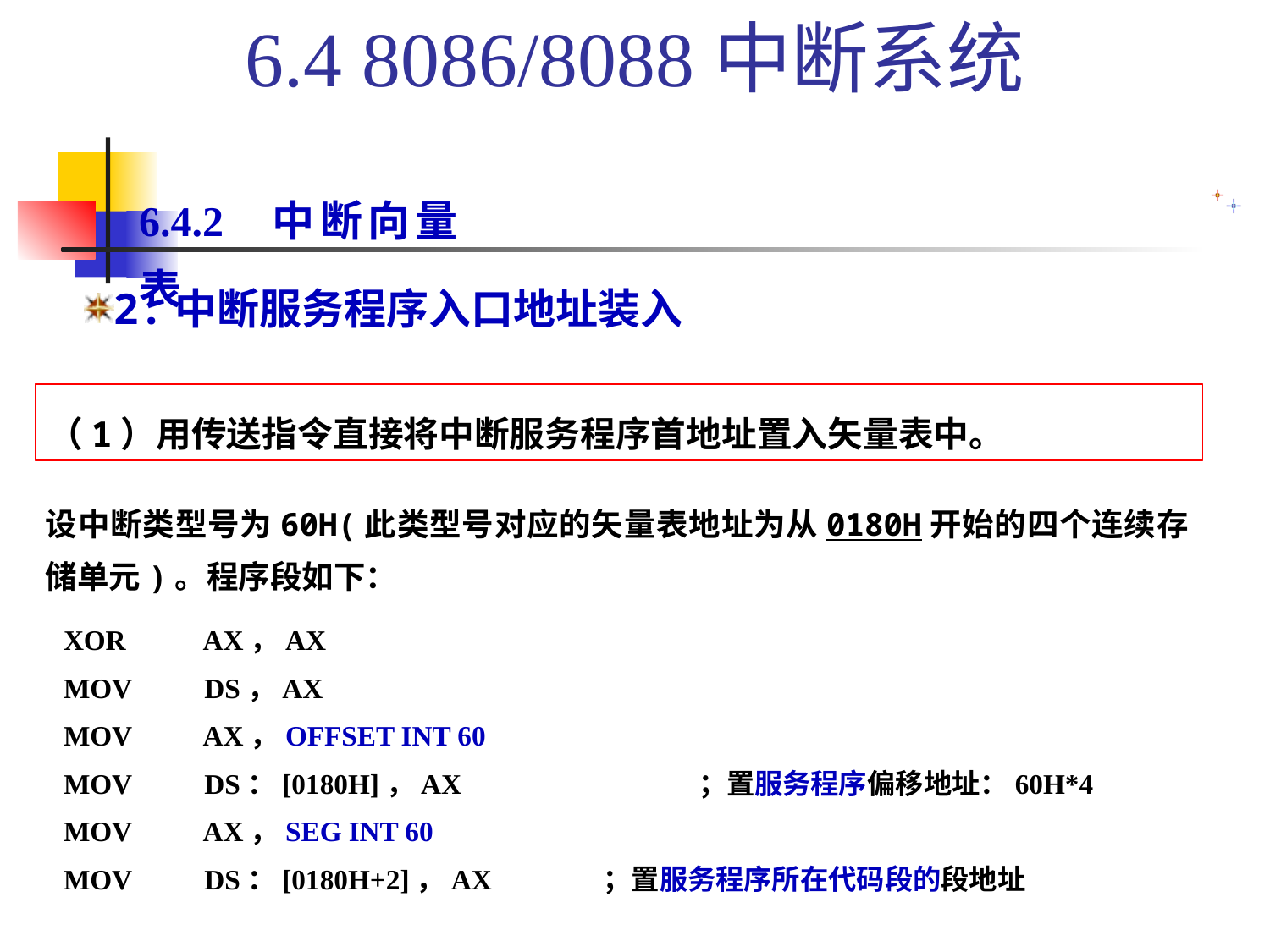

6.4 8086/8088中断系统
6.4.2  中断向量表
2.中断服务程序入口地址装入
（1）用传送指令直接将中断服务程序首地址置入矢量表中。
设中断类型号为60H(此类型号对应的矢量表地址为从0180H开始的四个连续存储单元)。程序段如下：
XOR	  AX，AX
MOV	  DS，AX
MOV	  AX，OFFSET INT 60
MOV	  DS：[0180H]，AX		；置服务程序偏移地址：60H*4
MOV	  AX，SEG INT 60
MOV	  DS：[0180H+2]，AX               ；置服务程序所在代码段的段地址